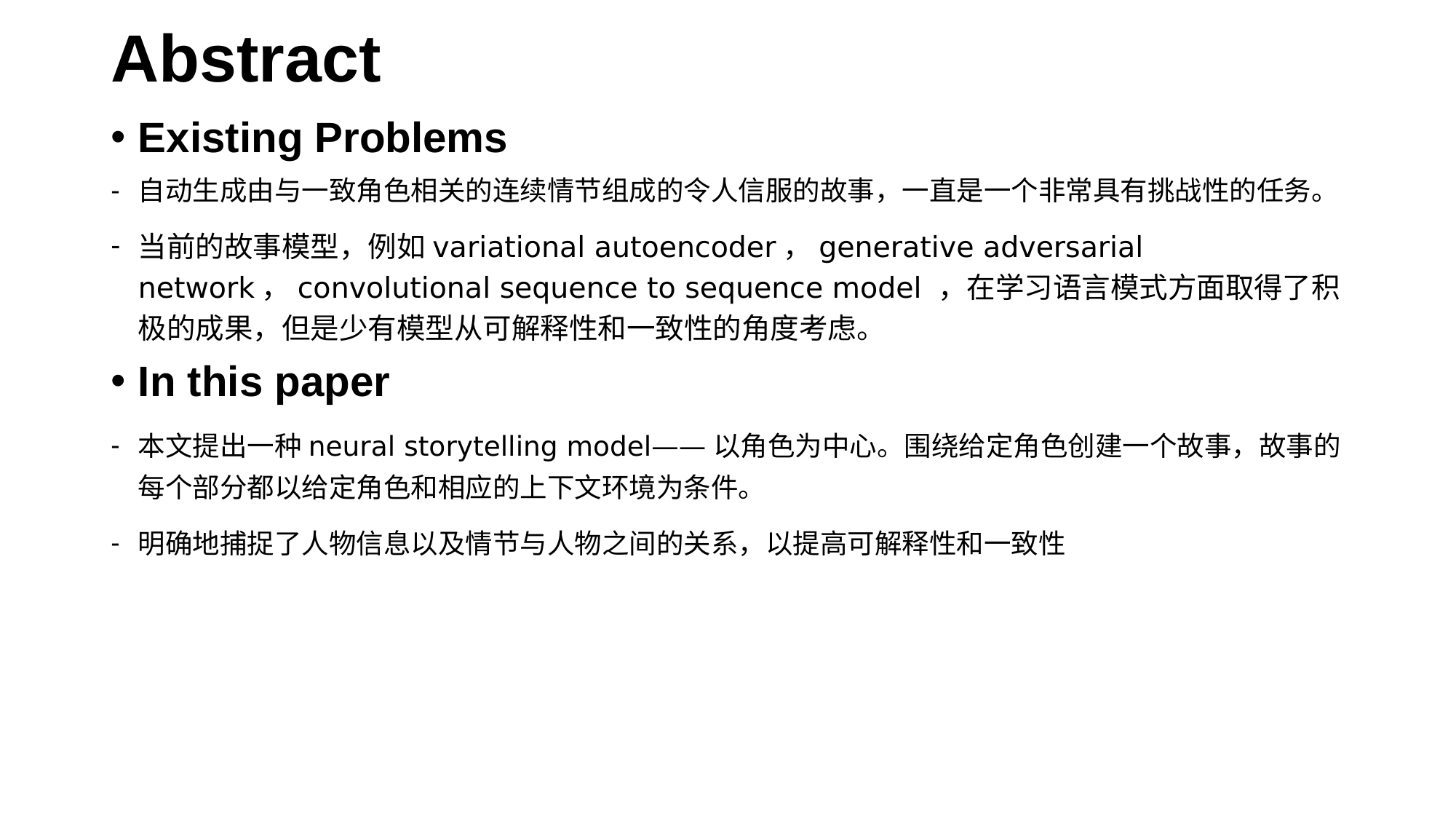

# Abstract
Existing Problems
自动生成由与一致角色相关的连续情节组成的令人信服的故事，一直是一个非常具有挑战性的任务。
当前的故事模型，例如variational autoencoder，generative adversarial network，convolutional sequence to sequence model ，在学习语言模式方面取得了积极的成果，但是少有模型从可解释性和一致性的角度考虑。
In this paper
本文提出一种neural storytelling model——以角色为中心。围绕给定角色创建一个故事，故事的每个部分都以给定角色和相应的上下文环境为条件。
明确地捕捉了人物信息以及情节与人物之间的关系，以提高可解释性和一致性